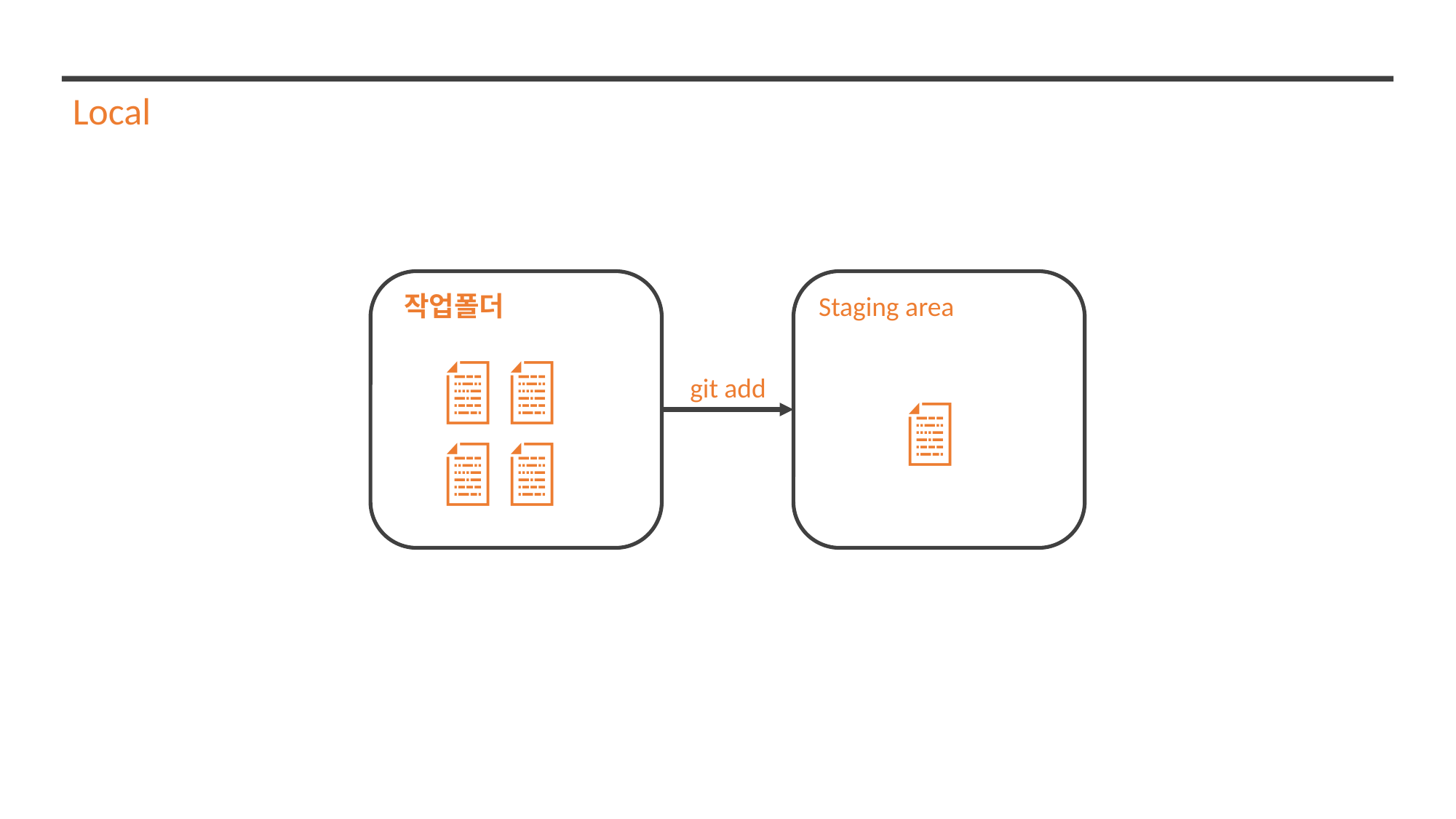

Local

작업폴더
Staging area
📄 📄
📄 📄
git add
📄